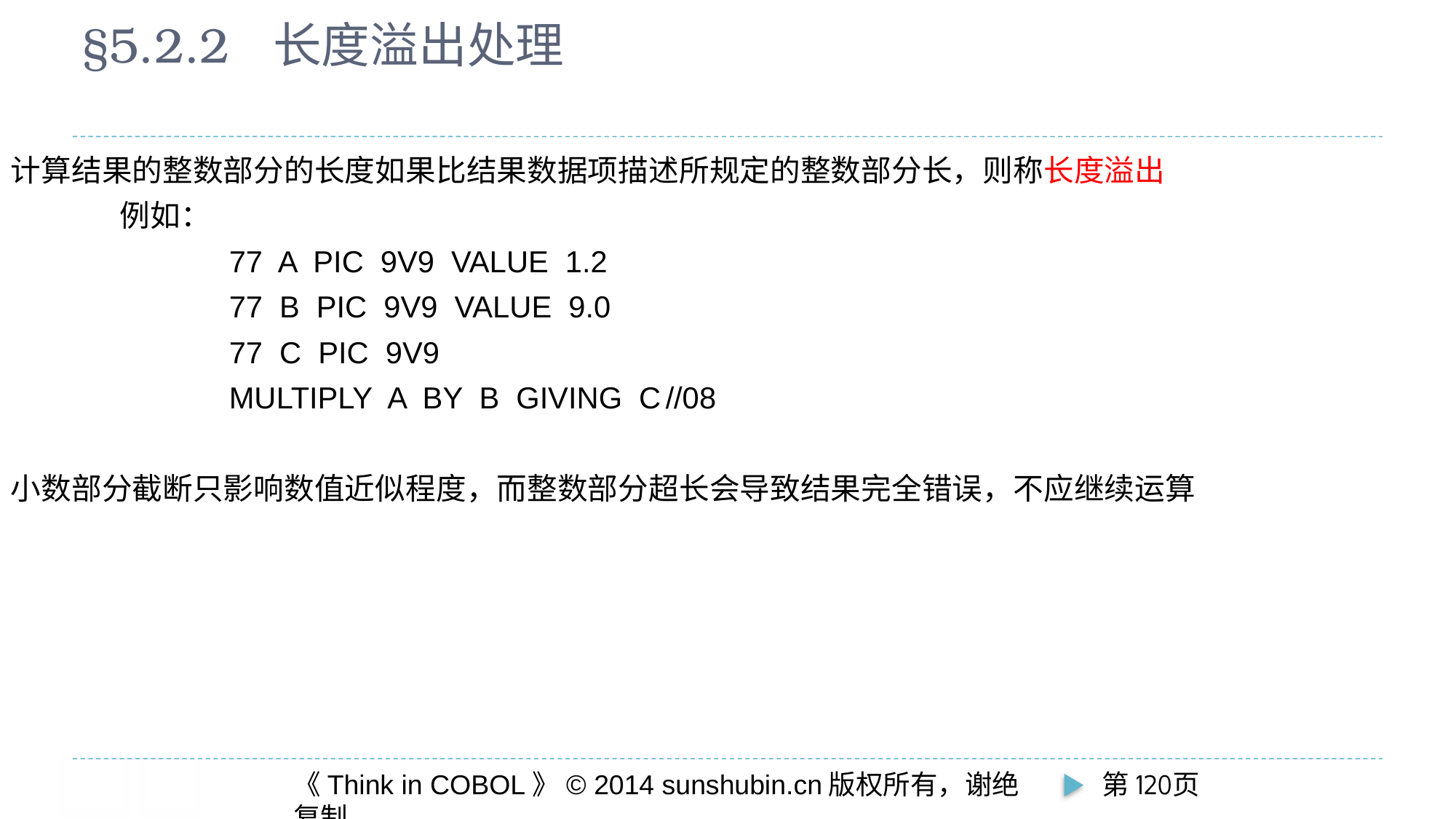

# §5.2.2  长度溢出处理
计算结果的整数部分的长度如果比结果数据项描述所规定的整数部分长，则称长度溢出
	例如：
		77  A  PIC  9V9  VALUE  1.2
		77  B  PIC  9V9  VALUE  9.0
		77  C  PIC  9V9
		MULTIPLY  A  BY  B  GIVING  C	//08

小数部分截断只影响数值近似程度，而整数部分超长会导致结果完全错误，不应继续运算